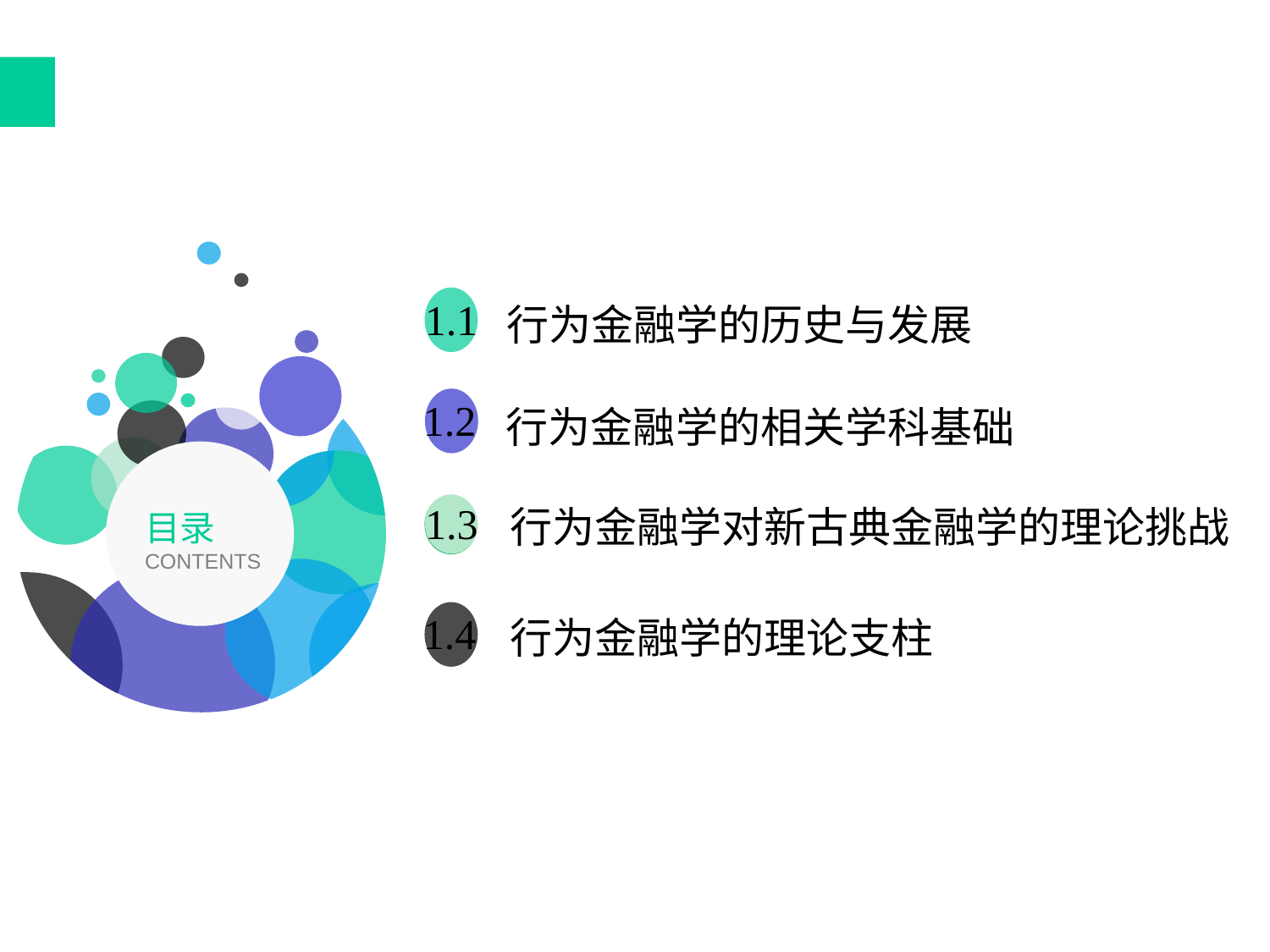

1.1

行为金融学的历史与发展
1.2

行为金融学的相关学科基础

1.3

行为金融学对新古典金融学的理论挑战

目录
CONTENTS
1.4

行为金融学的理论支柱
13